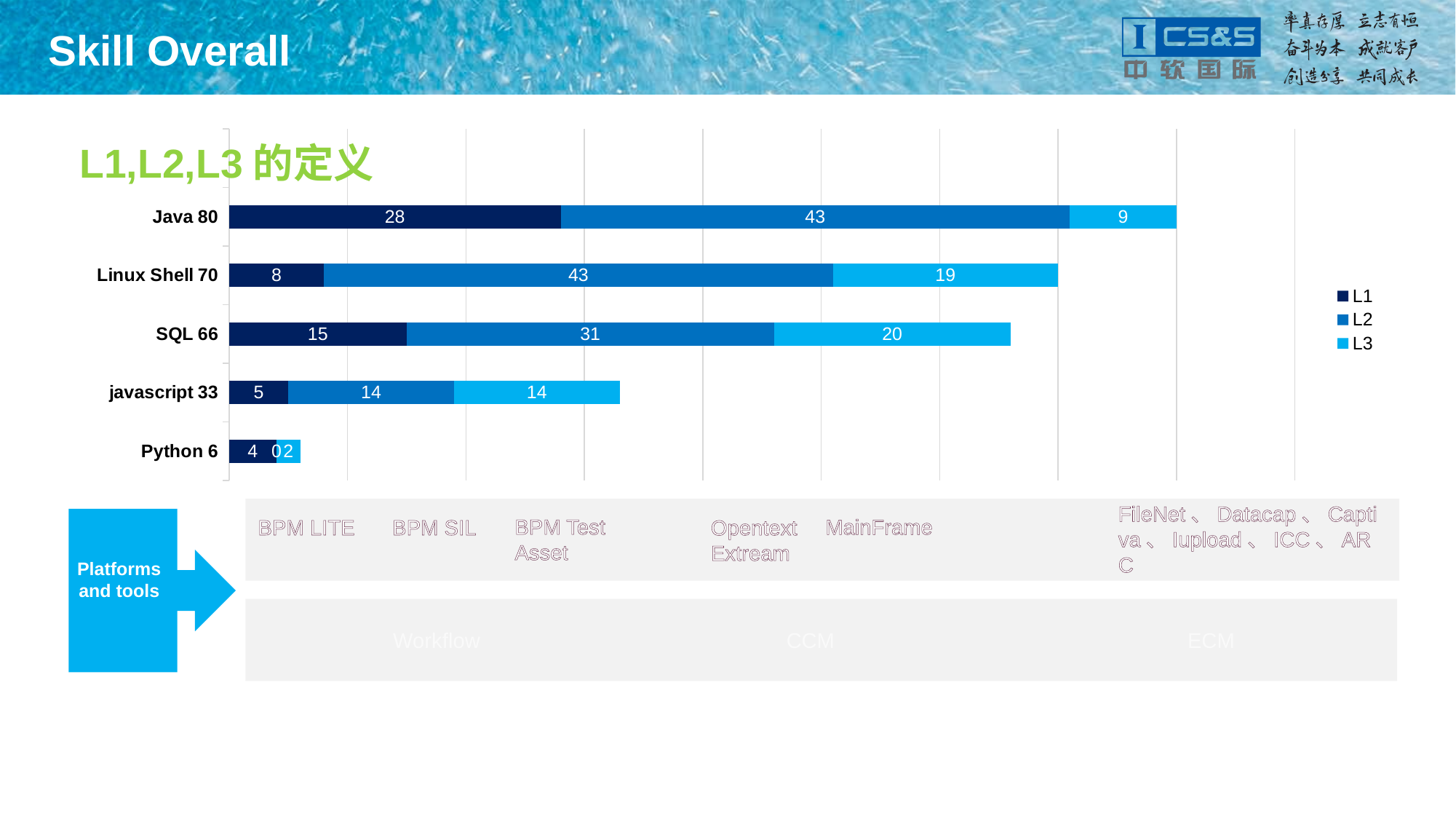

# Skill Overall
L1,L2,L3的定义

### Chart

| Category | L1 | L2 | L3 |
|---|---|---|---|
| Python 6 | 4.0 | 0.0 | 2.0 |
| javascript 33 | 5.0 | 14.0 | 14.0 |
| SQL 66 | 15.0 | 31.0 | 20.0 |
| Linux Shell 70 | 8.0 | 43.0 | 19.0 |
| Java 80 | 28.0 | 43.0 | 9.0 |
|  | None | None | None |
FileNet、Datacap、Captiva、Iupload、ICC、ARC

BPM Test Asset

MainFrame
BPM LITE
BPM SIL
Opentext Extream
Platforms and tools

Workflow
CCM
ECM
4